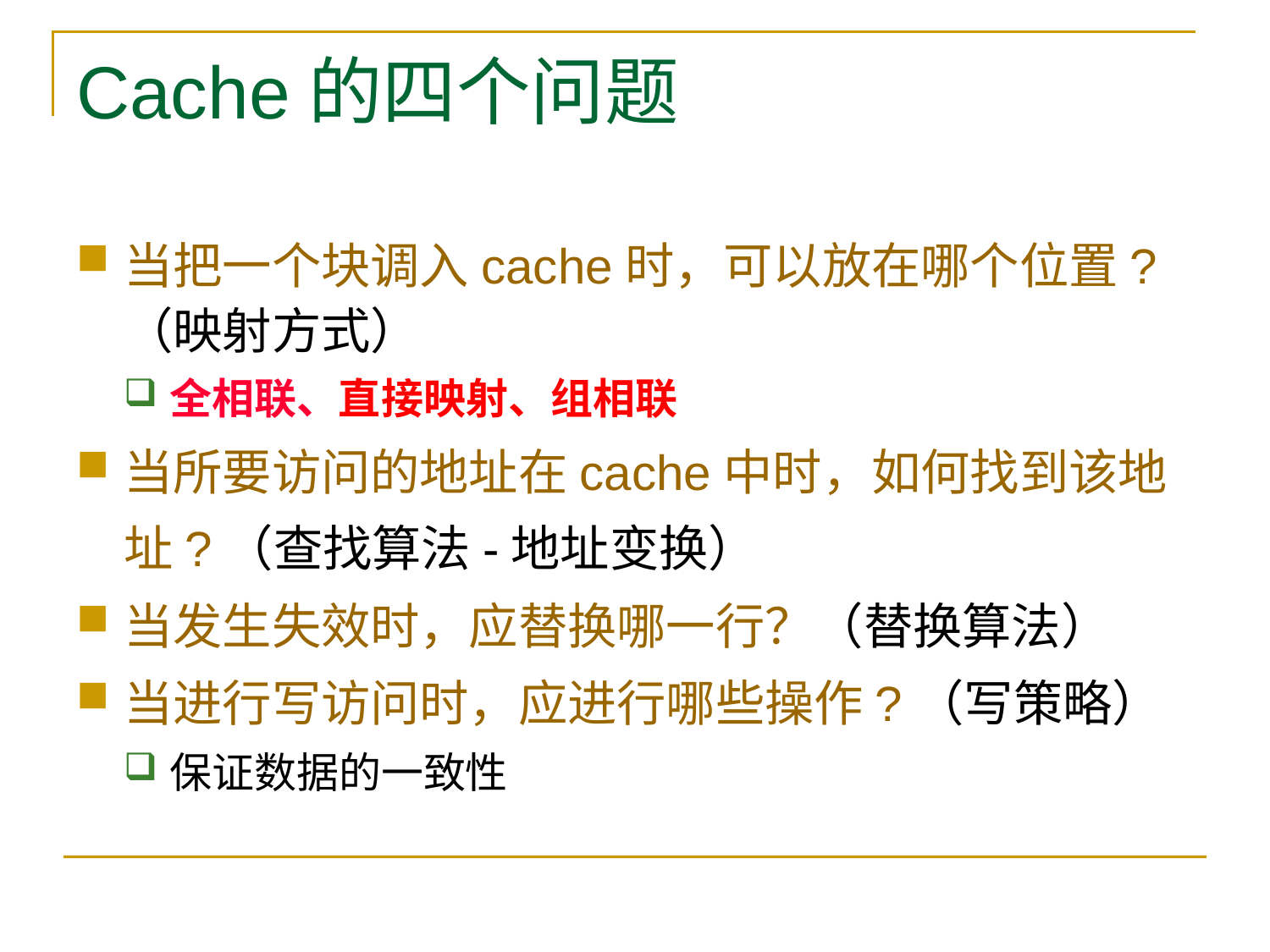

# Cache的四个问题
当把一个块调入cache时，可以放在哪个位置?   （映射方式）
全相联、直接映射、组相联
当所要访问的地址在cache中时，如何找到该地址?（查找算法-地址变换）
当发生失效时，应替换哪一行？（替换算法）
当进行写访问时，应进行哪些操作?（写策略）
保证数据的一致性